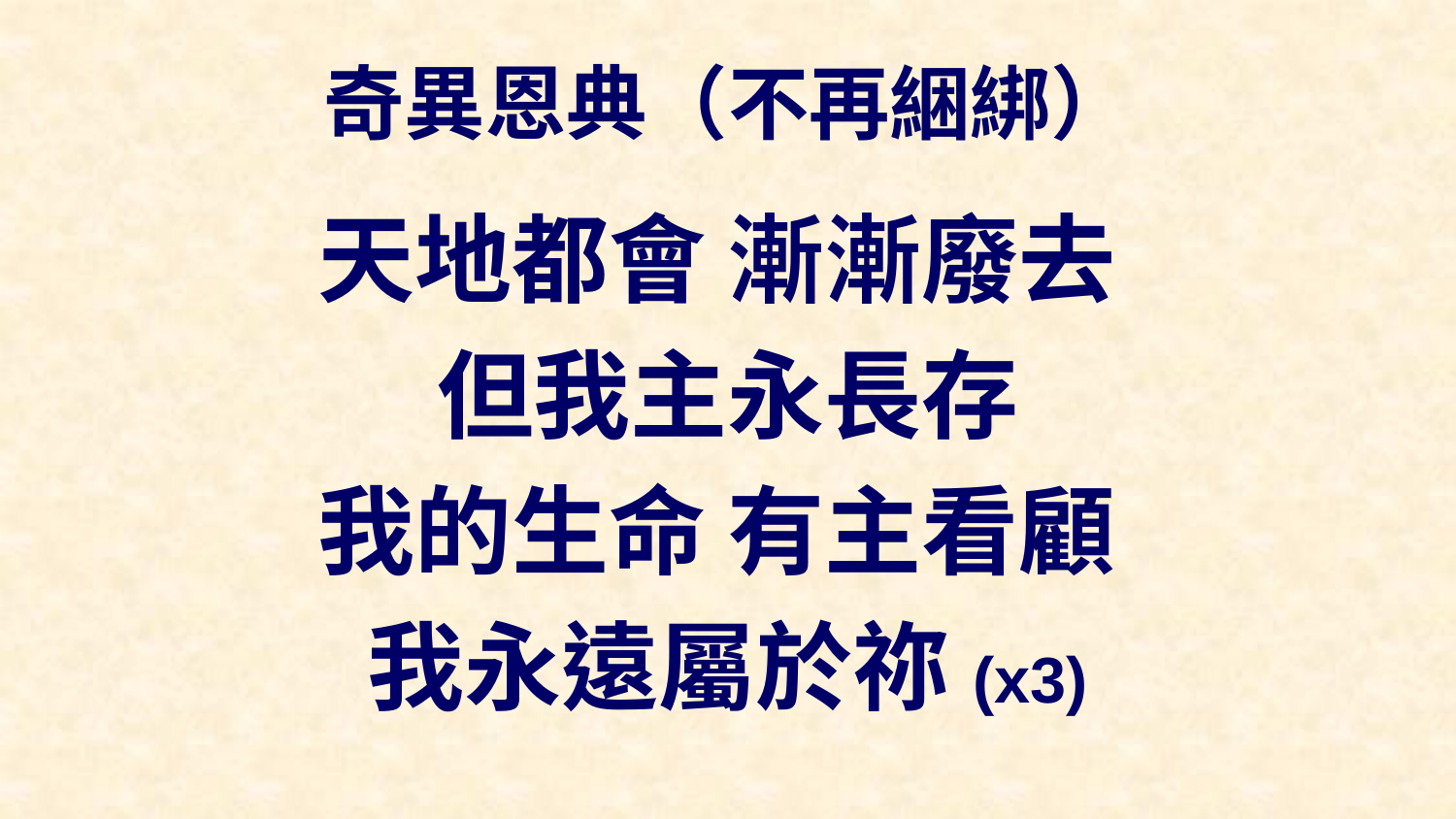

# 奇異恩典（不再綑綁）
天地都會 漸漸廢去
但我主永長存
我的生命 有主看顧
我永遠屬於祢(x3)